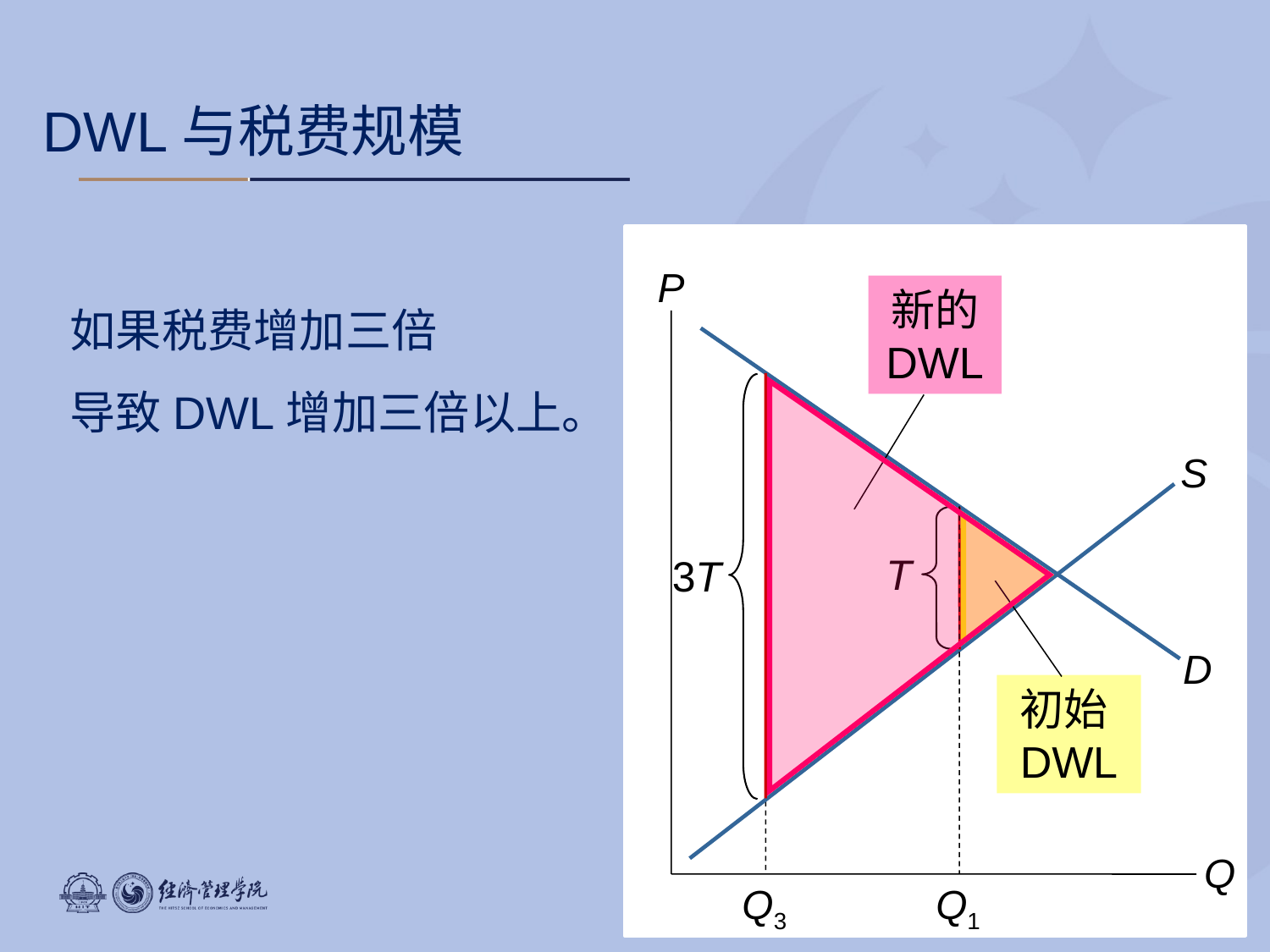

DWL与税费规模

P

Q

D
S

如果税费增加三倍
导致DWL增加三倍以上。
新的 DWL

Q3

3T

Q1

T

初始DWL